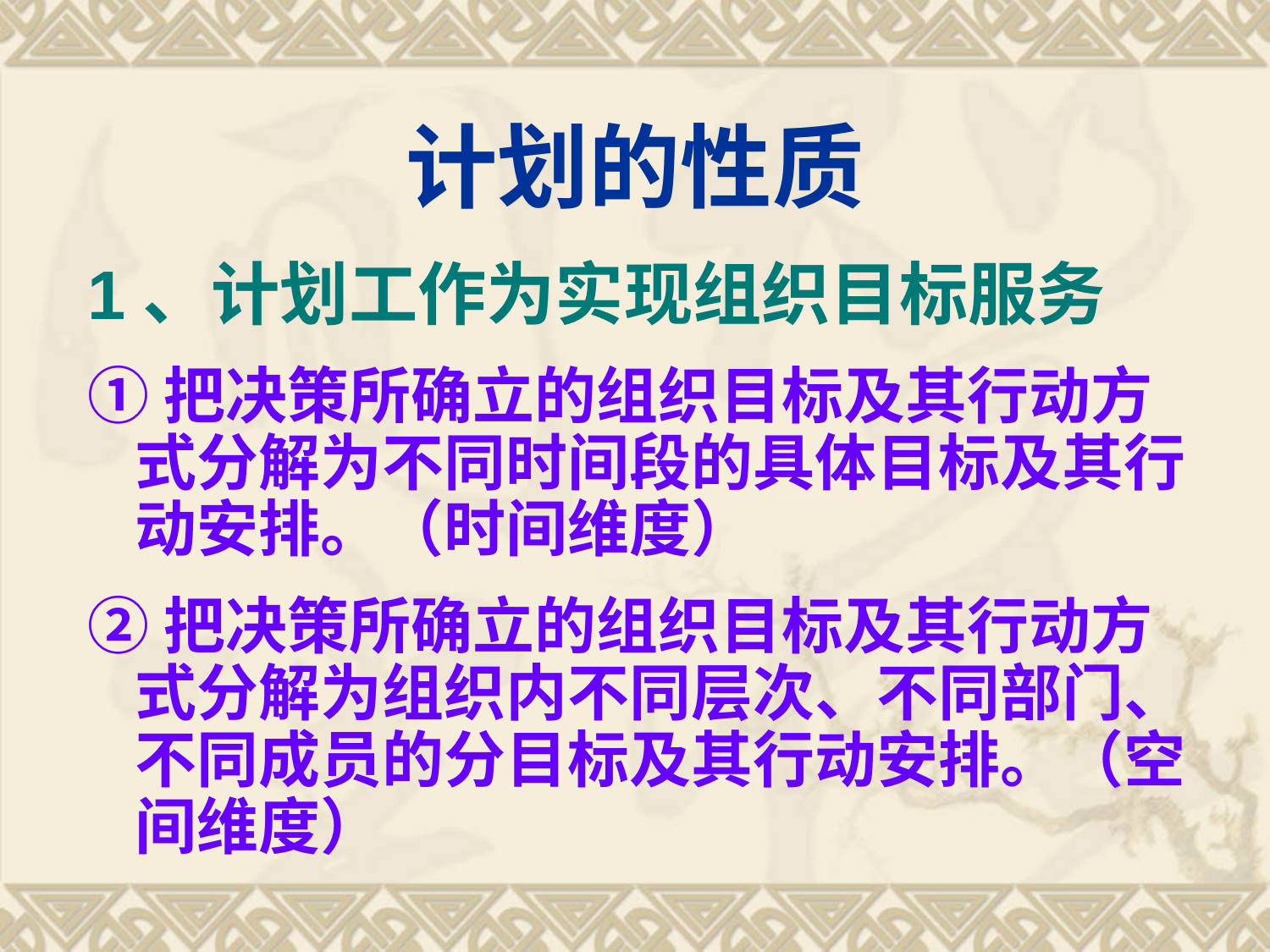

# 计划的性质
1、计划工作为实现组织目标服务
①把决策所确立的组织目标及其行动方式分解为不同时间段的具体目标及其行动安排。（时间维度）
②把决策所确立的组织目标及其行动方式分解为组织内不同层次、不同部门、不同成员的分目标及其行动安排。（空间维度）